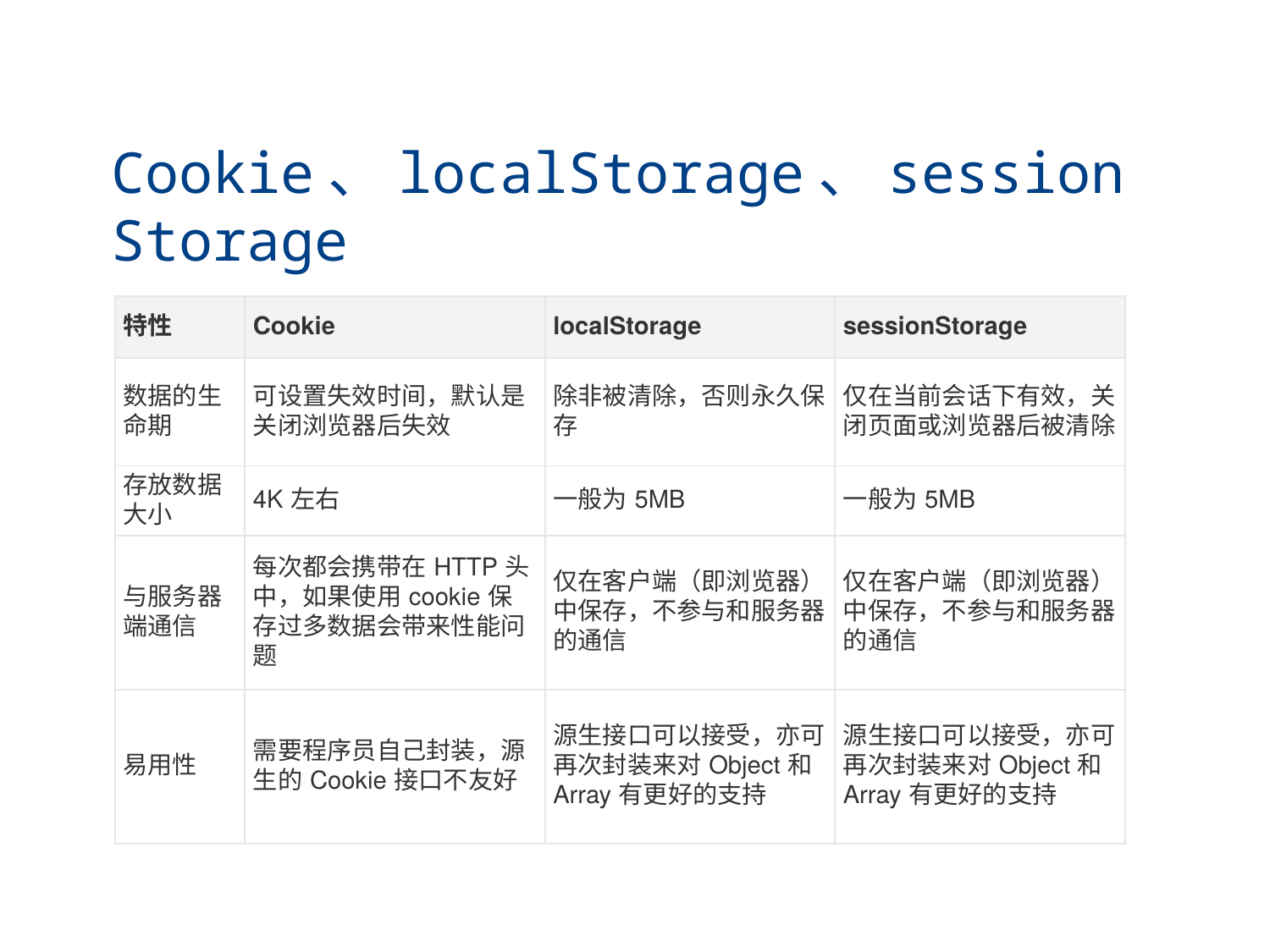

Cookie、localStorage、sessionStorage

| 特性 | Cookie | localStorage | sessionStorage |
| --- | --- | --- | --- |
| 数据的生命期 | 可设置失效时间，默认是关闭浏览器后失效 | 除非被清除，否则永久保存 | 仅在当前会话下有效，关闭页面或浏览器后被清除 |
| 存放数据大小 | 4K左右 | 一般为5MB | 一般为5MB |
| 与服务器端通信 | 每次都会携带在HTTP头中，如果使用cookie保存过多数据会带来性能问题 | 仅在客户端（即浏览器）中保存，不参与和服务器的通信 | 仅在客户端（即浏览器）中保存，不参与和服务器的通信 |
| 易用性 | 需要程序员自己封装，源生的Cookie接口不友好 | 源生接口可以接受，亦可再次封装来对Object和Array有更好的支持 | 源生接口可以接受，亦可再次封装来对Object和Array有更好的支持 |
交互设计
前端开发
视觉设计